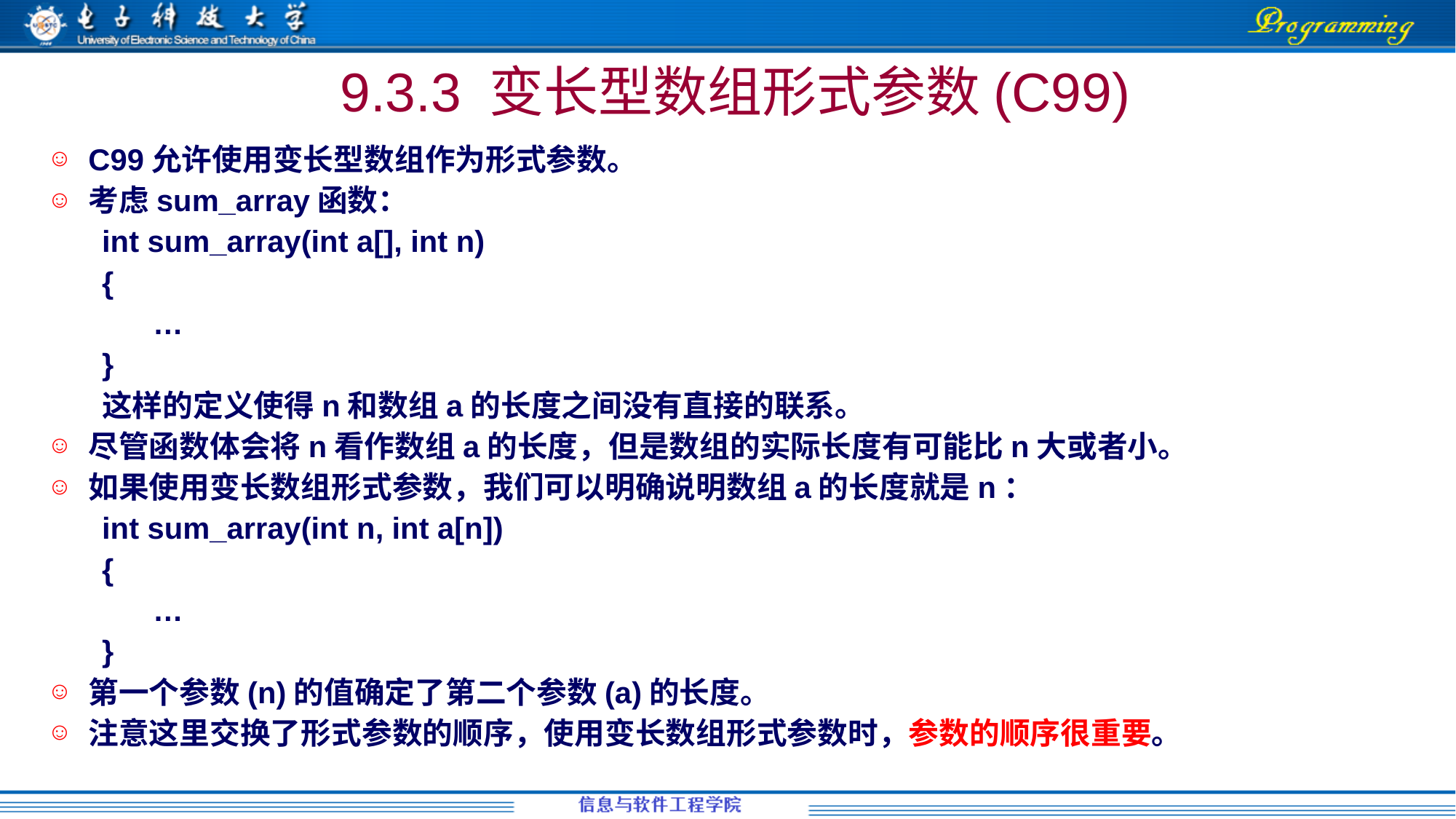

9.3.3 变长型数组形式参数(C99)
C99允许使用变长型数组作为形式参数。
考虑sum_array函数：
int sum_array(int a[], int n)
{
	  …
}
这样的定义使得n和数组a的长度之间没有直接的联系。
尽管函数体会将n看作数组a的长度，但是数组的实际长度有可能比n大或者小。
如果使用变长数组形式参数，我们可以明确说明数组a的长度就是n：
int sum_array(int n, int a[n])
{
	  …
}
第一个参数(n)的值确定了第二个参数(a)的长度。
注意这里交换了形式参数的顺序，使用变长数组形式参数时，参数的顺序很重要。